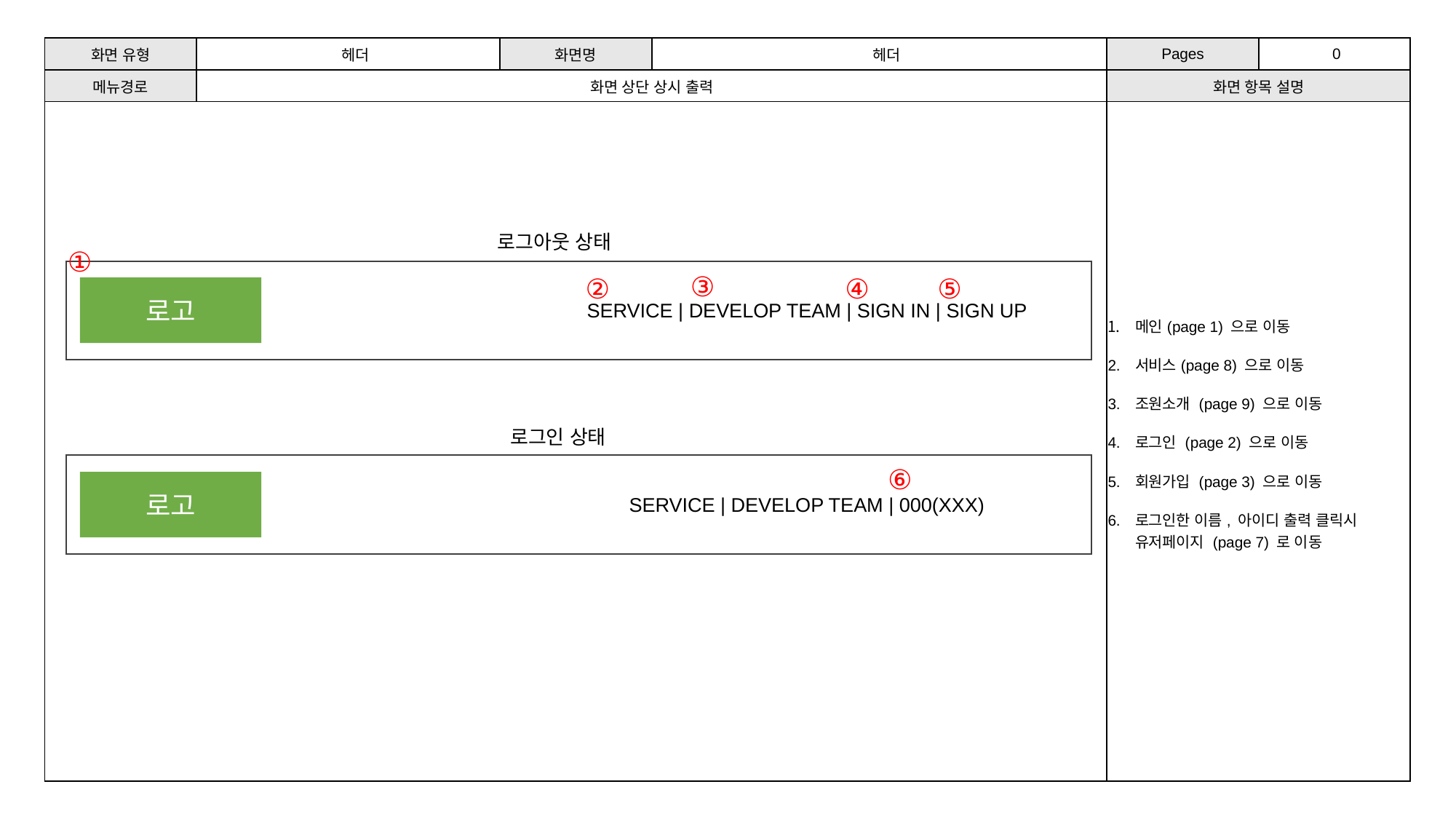

| 화면 유형 | 헤더 | 화면명 | 헤더 | Pages | 0 |
| --- | --- | --- | --- | --- | --- |
| 메뉴경로 | 화면 상단 상시 출력 |  |  | 화면 항목 설명 |  |
|  |  |  |  | 메인(page 1) 으로 이동 서비스(page 8) 으로 이동 조원소개 (page 9) 으로 이동 로그인 (page 2) 으로 이동 회원가입 (page 3) 으로 이동 로그인한 이름, 아이디 출력 클릭시 유저페이지 (page 7) 로 이동 |  |
로그아웃 상태
①

③
②
④
⑤
로고
SERVICE | DEVELOP TEAM | SIGN IN | SIGN UP
로그인 상태

⑥
로고
SERVICE | DEVELOP TEAM | 000(XXX)